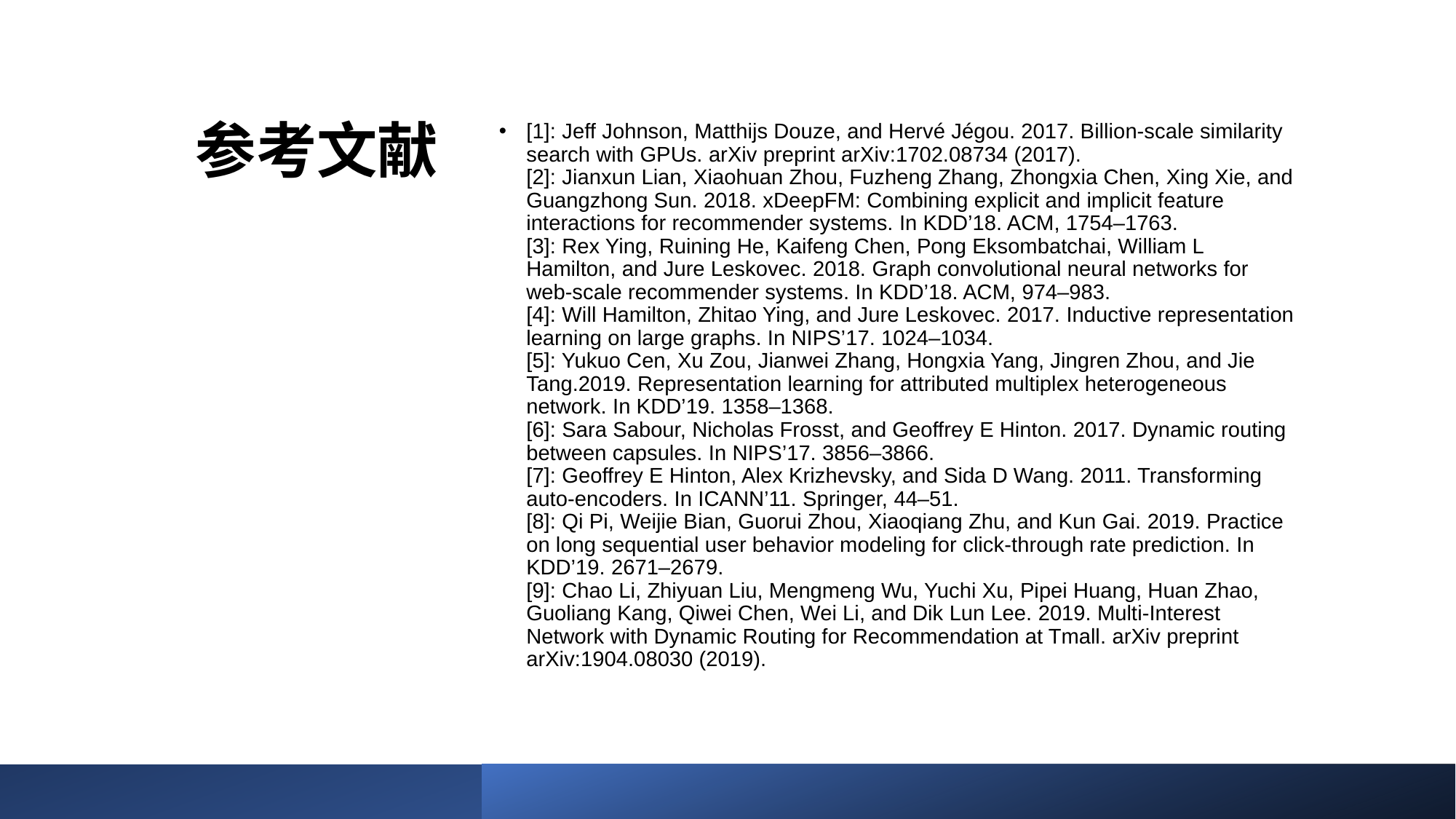

# 参考文献
[1]: Jeff Johnson, Matthijs Douze, and Hervé Jégou. 2017. Billion-scale similarity search with GPUs. arXiv preprint arXiv:1702.08734 (2017).
[2]: Jianxun Lian, Xiaohuan Zhou, Fuzheng Zhang, Zhongxia Chen, Xing Xie, and Guangzhong Sun. 2018. xDeepFM: Combining explicit and implicit feature interactions for recommender systems. In KDD’18. ACM, 1754–1763.
[3]: Rex Ying, Ruining He, Kaifeng Chen, Pong Eksombatchai, William L Hamilton, and Jure Leskovec. 2018. Graph convolutional neural networks for web-scale recommender systems. In KDD’18. ACM, 974–983.
[4]: Will Hamilton, Zhitao Ying, and Jure Leskovec. 2017. Inductive representation learning on large graphs. In NIPS’17. 1024–1034.
[5]: Yukuo Cen, Xu Zou, Jianwei Zhang, Hongxia Yang, Jingren Zhou, and Jie Tang.2019. Representation learning for attributed multiplex heterogeneous network. In KDD’19. 1358–1368.
[6]: Sara Sabour, Nicholas Frosst, and Geoffrey E Hinton. 2017. Dynamic routing between capsules. In NIPS’17. 3856–3866.
[7]: Geoffrey E Hinton, Alex Krizhevsky, and Sida D Wang. 2011. Transforming auto-encoders. In ICANN’11. Springer, 44–51.
[8]: Qi Pi, Weijie Bian, Guorui Zhou, Xiaoqiang Zhu, and Kun Gai. 2019. Practice on long sequential user behavior modeling for click-through rate prediction. In KDD’19. 2671–2679.
[9]: Chao Li, Zhiyuan Liu, Mengmeng Wu, Yuchi Xu, Pipei Huang, Huan Zhao, Guoliang Kang, Qiwei Chen, Wei Li, and Dik Lun Lee. 2019. Multi-Interest Network with Dynamic Routing for Recommendation at Tmall. arXiv preprint arXiv:1904.08030 (2019).